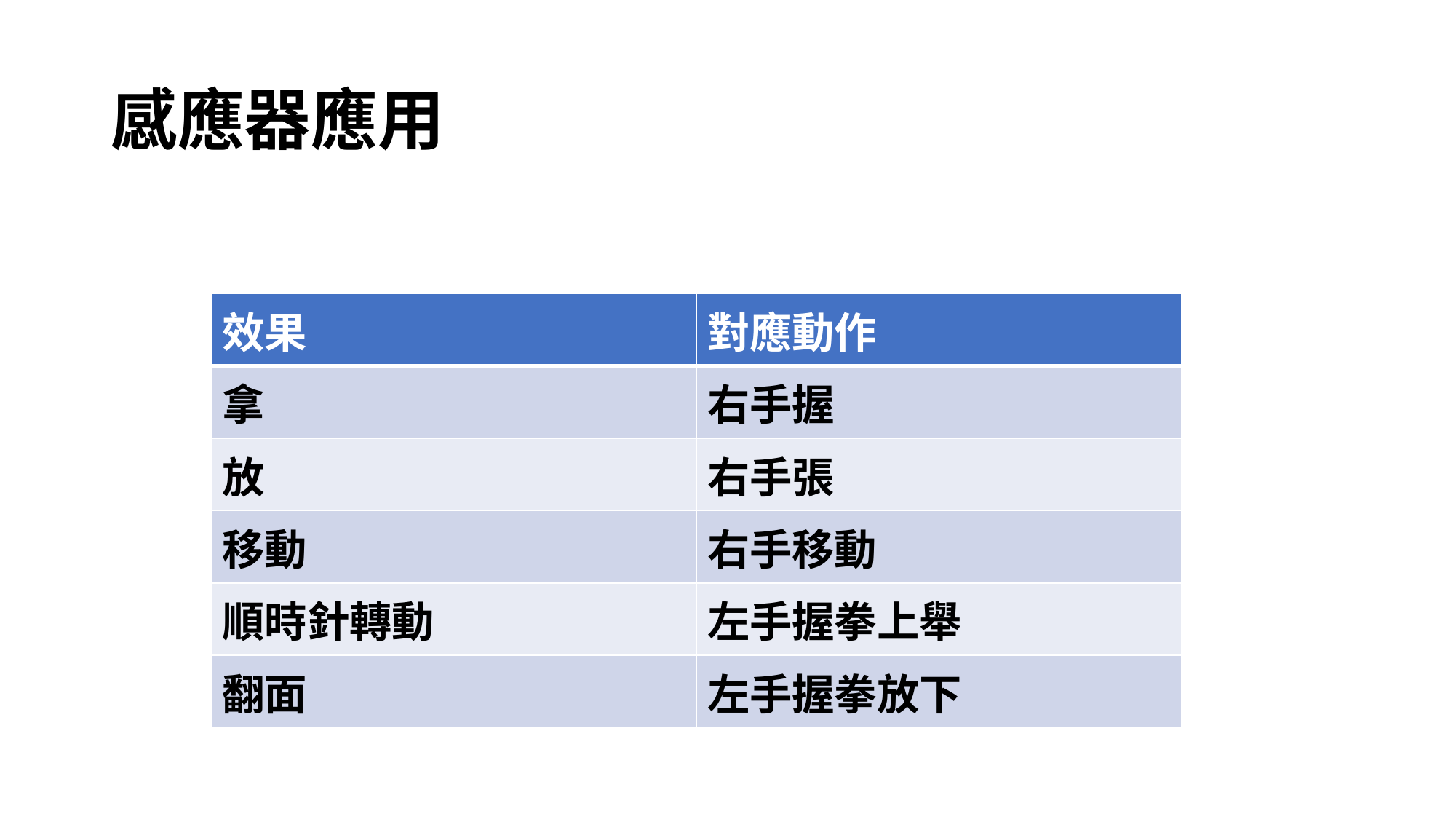

# 感應器應用
| 效果 | 對應動作 |
| --- | --- |
| 拿 | 右手握 |
| 放 | 右手張 |
| 移動 | 右手移動 |
| 順時針轉動 | 左手握拳上舉 |
| 翻面 | 左手握拳放下 |